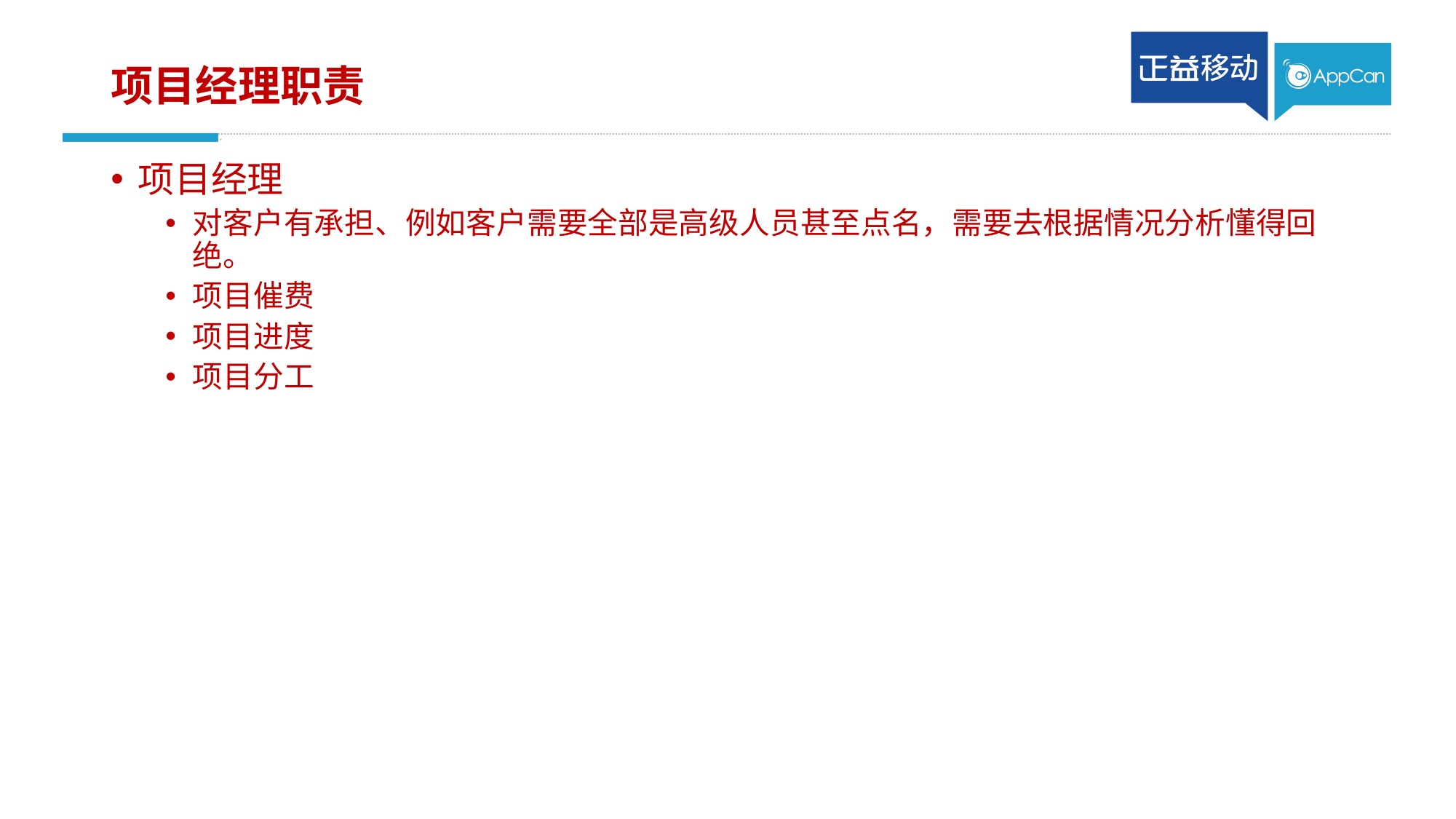

# 项目经理职责
项目经理
对客户有承担、例如客户需要全部是高级人员甚至点名，需要去根据情况分析懂得回绝。
项目催费
项目进度
项目分工